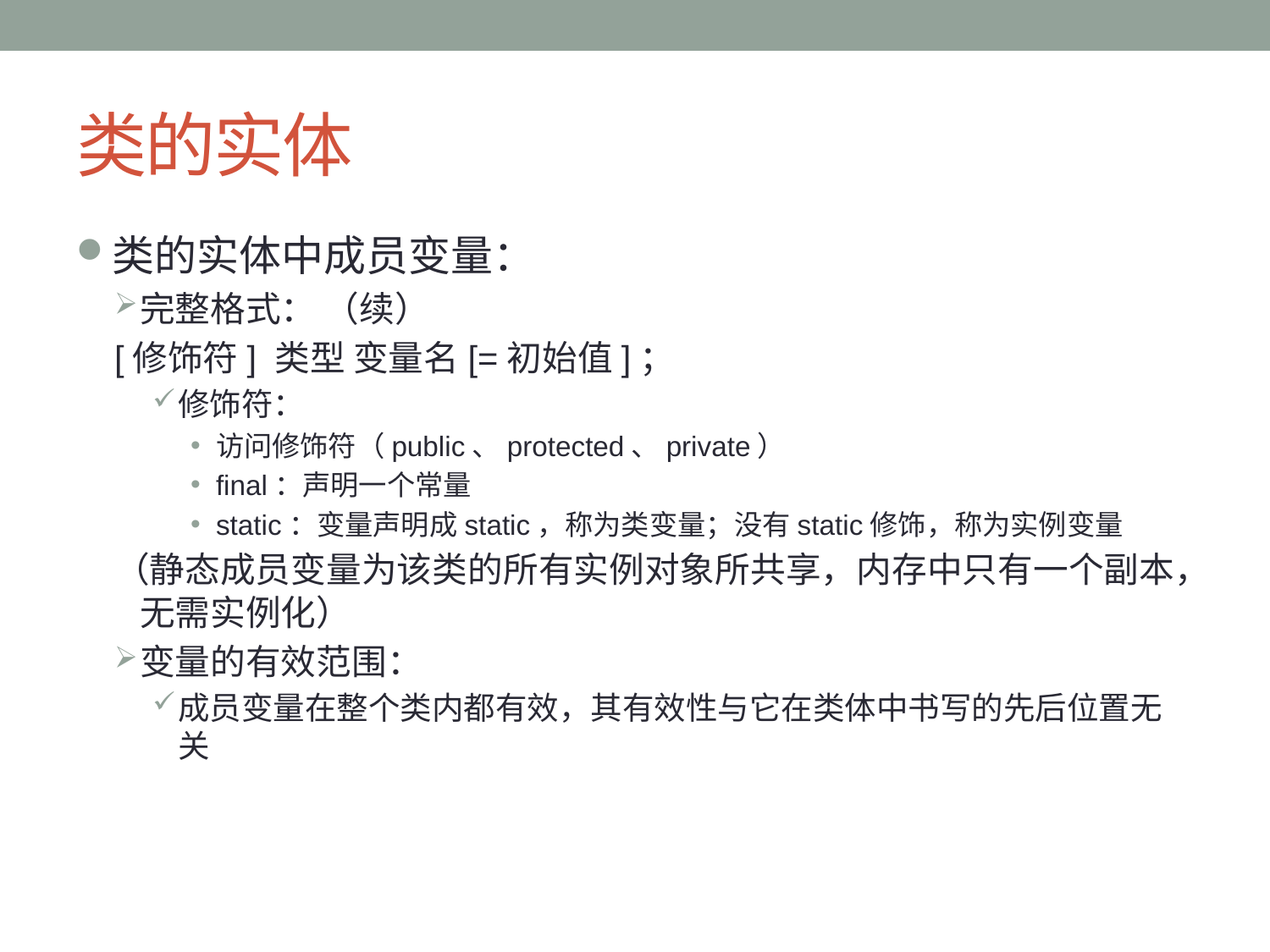

# 类的实体
类的实体中成员变量：
完整格式： （续）
[修饰符] 类型 变量名[=初始值]；
修饰符：
访问修饰符（public、protected、private）
final：声明一个常量
static：变量声明成static，称为类变量；没有static修饰，称为实例变量
（静态成员变量为该类的所有实例对象所共享，内存中只有一个副本，无需实例化）
变量的有效范围：
成员变量在整个类内都有效，其有效性与它在类体中书写的先后位置无关